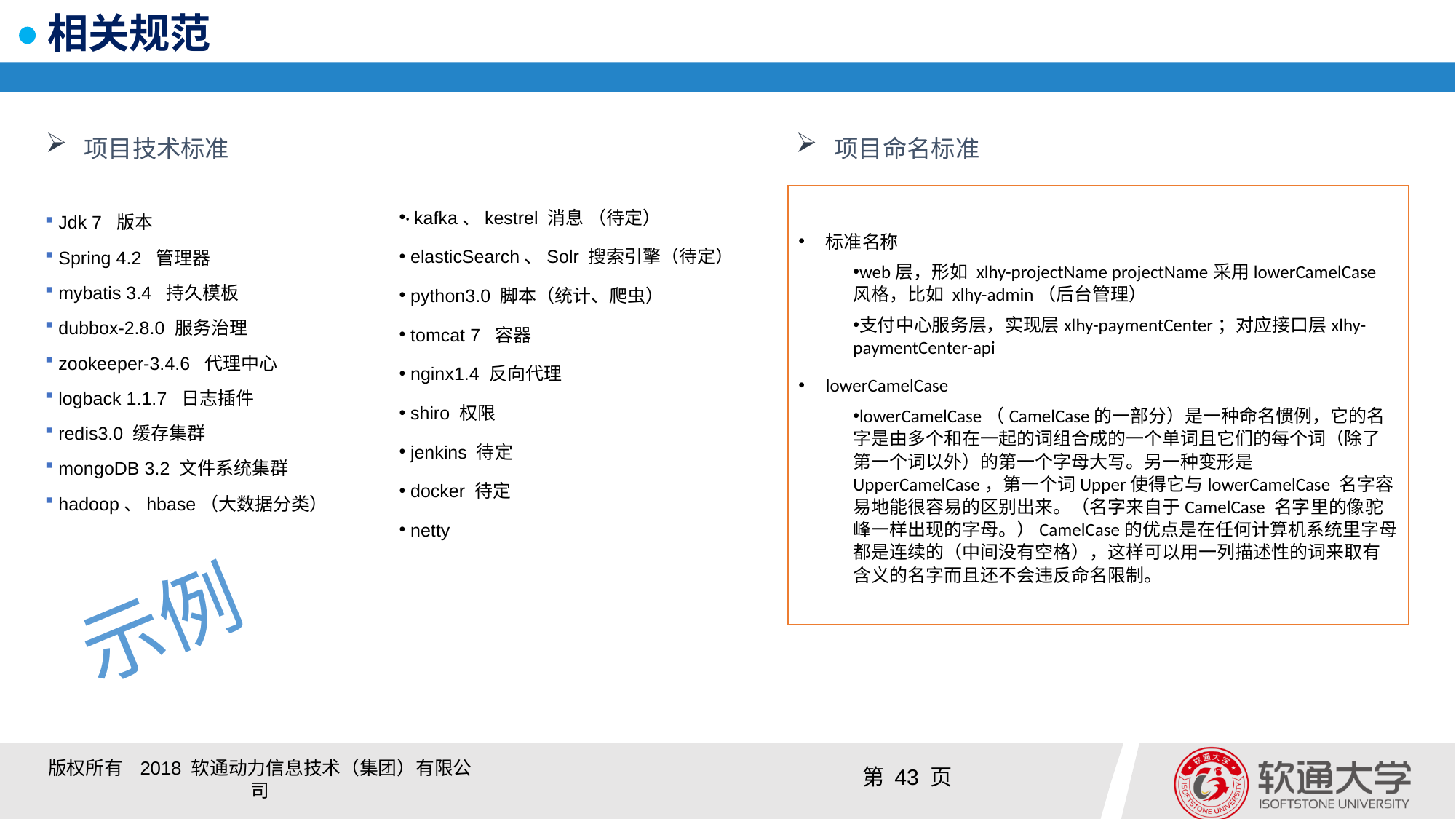

# 相关规范
 项目技术标准
 项目命名标准

· kafka、kestrel 消息 （待定）
 elasticSearch、Solr 搜索引擎（待定）
 python3.0 脚本（统计、爬虫）
 tomcat 7  容器
 nginx1.4 反向代理
 shiro 权限
 jenkins 待定
 docker 待定
 netty

 Jdk 7  版本
 Spring 4.2  管理器
 mybatis 3.4  持久模板
 dubbox-2.8.0 服务治理
 zookeeper-3.4.6  代理中心
 logback 1.1.7  日志插件
 redis3.0 缓存集群
 mongoDB 3.2 文件系统集群
 hadoop、hbase（大数据分类）

标准名称
web层，形如 xlhy-projectName projectName采用lowerCamelCase风格，比如 xlhy-admin（后台管理）
支付中心服务层，实现层xlhy-paymentCenter；对应接口层xlhy-paymentCenter-api
lowerCamelCase
lowerCamelCase（CamelCase的一部分）是一种命名惯例，它的名字是由多个和在一起的词组合成的一个单词且它们的每个词（除了第一个词以外）的第一个字母大写。另一种变形是UpperCamelCase，第一个词Upper使得它与lowerCamelCase 名字容易地能很容易的区别出来。（名字来自于CamelCase 名字里的像驼峰一样出现的字母。）CamelCase的优点是在任何计算机系统里字母都是连续的（中间没有空格），这样可以用一列描述性的词来取有含义的名字而且还不会违反命名限制。

示例